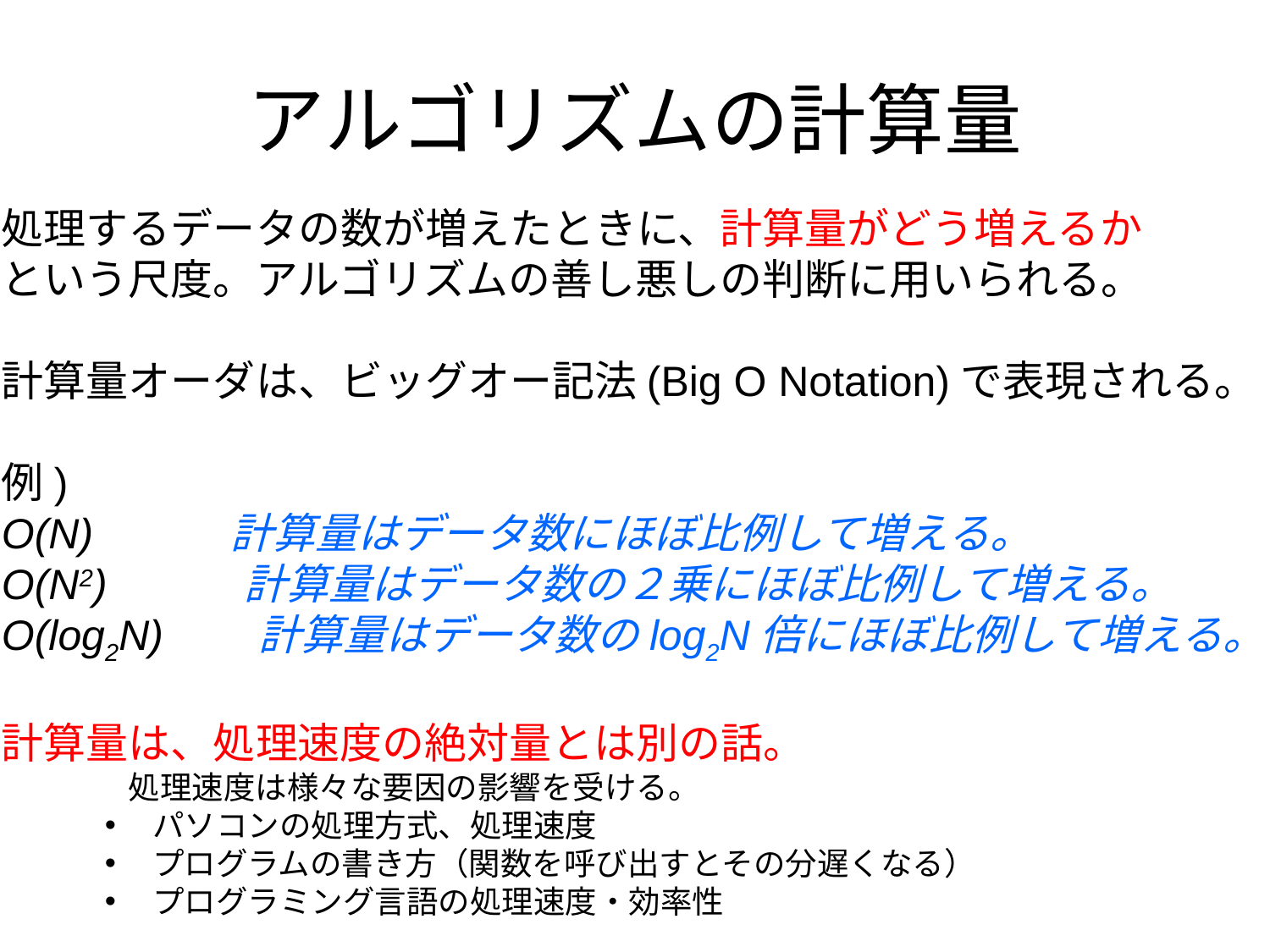

# アルゴリズムの計算量
処理するデータの数が増えたときに、計算量がどう増えるか
という尺度。アルゴリズムの善し悪しの判断に用いられる。

計算量オーダは、ビッグオー記法(Big O Notation)で表現される。

例)
O(N)　　　計算量はデータ数にほぼ比例して増える。
O(N2)　　　計算量はデータ数の２乗にほぼ比例して増える。
O(log2N)　　計算量はデータ数のlog2N倍にほぼ比例して増える。

計算量は、処理速度の絶対量とは別の話。
　　　　処理速度は様々な要因の影響を受ける。
パソコンの処理方式、処理速度
プログラムの書き方（関数を呼び出すとその分遅くなる）
プログラミング言語の処理速度・効率性